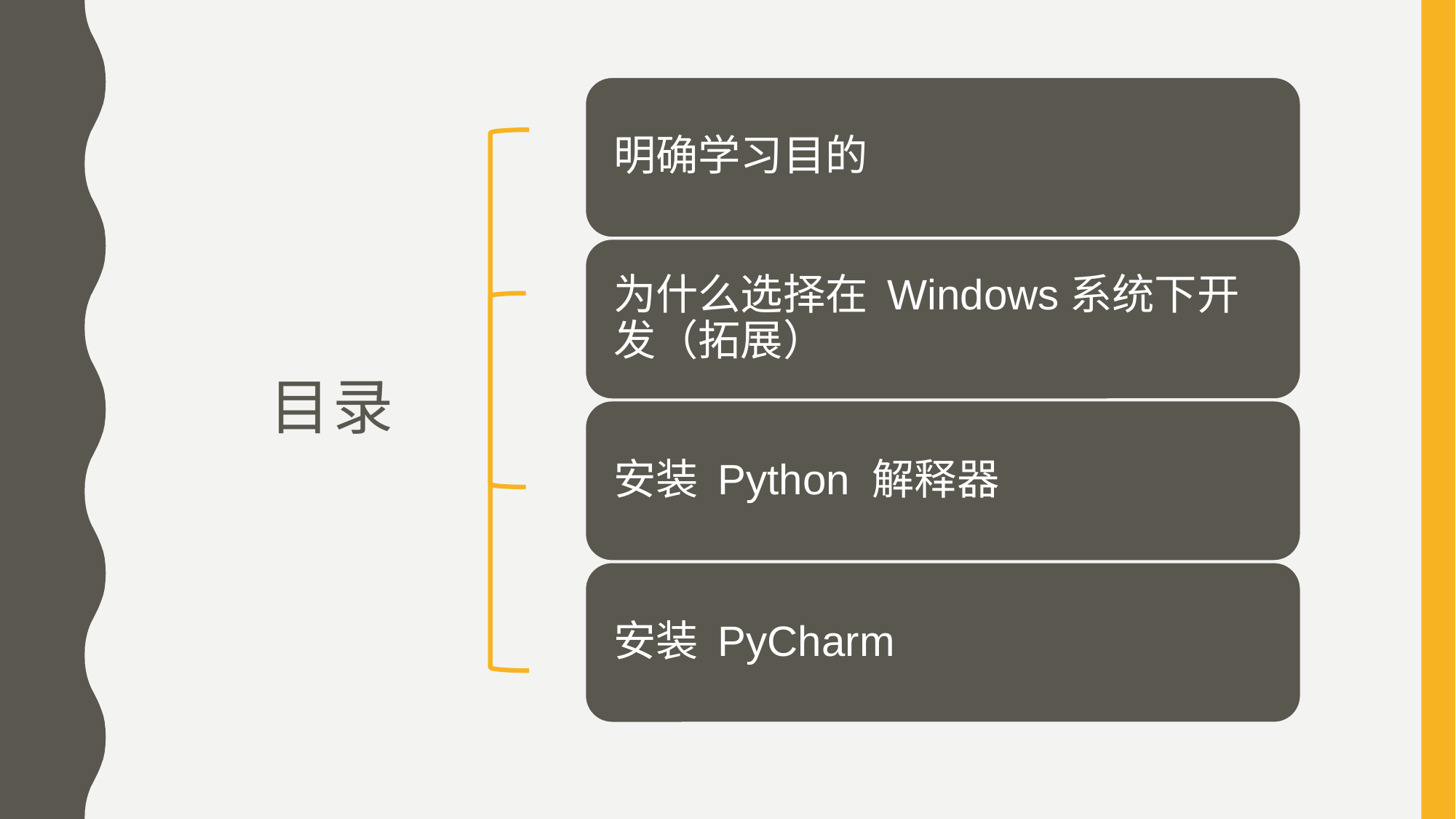

明确学习目的
为什么选择在 Windows系统下开发（拓展）
安装 Python 解释器
安装 PyCharm
# 目录